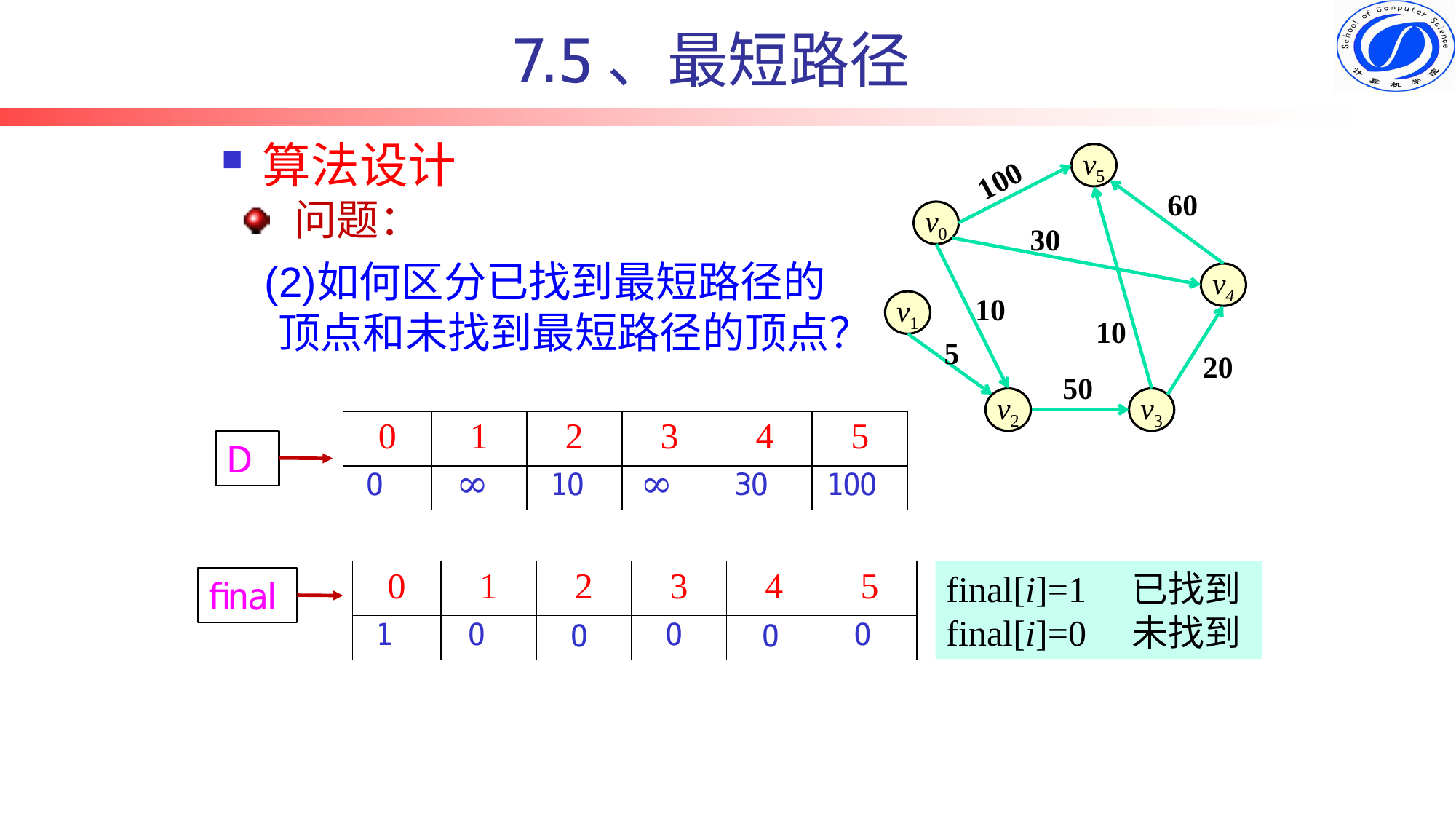

7.5、最短路径
算法设计
v5
100
60
v0
30
v4
10
v1
10
5
20
50
v2
v3
问题：
如何区分已找到最短路径的顶点和未找到最短路径的顶点？
| 0 | 1 | 2 | 3 | 4 | 5 |
| --- | --- | --- | --- | --- | --- |
|  |  |  |  |  |  |
D
0
∞
10
∞
30
100
| 0 | 1 | 2 | 3 | 4 | 5 |
| --- | --- | --- | --- | --- | --- |
|  |  |  |  |  |  |
final[i]=1　已找到
final[i]=0　未找到
final
1
0
0
0
0
0